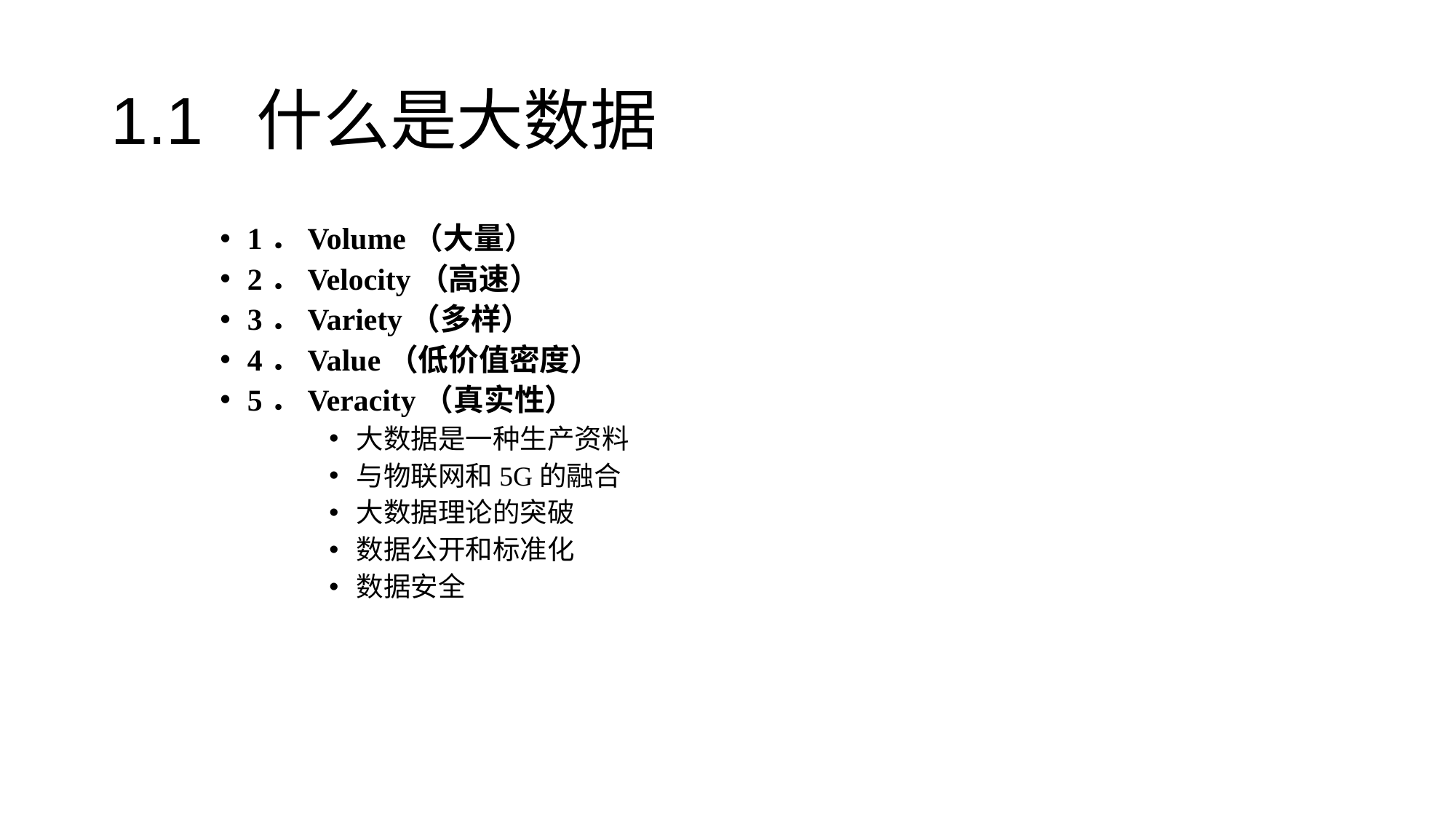

# 1.1  什么是大数据
1．Volume（大量）
2．Velocity（高速）
3．Variety（多样）
4．Value（低价值密度）
5．Veracity（真实性）
大数据是一种生产资料
与物联网和5G的融合
大数据理论的突破
数据公开和标准化
数据安全